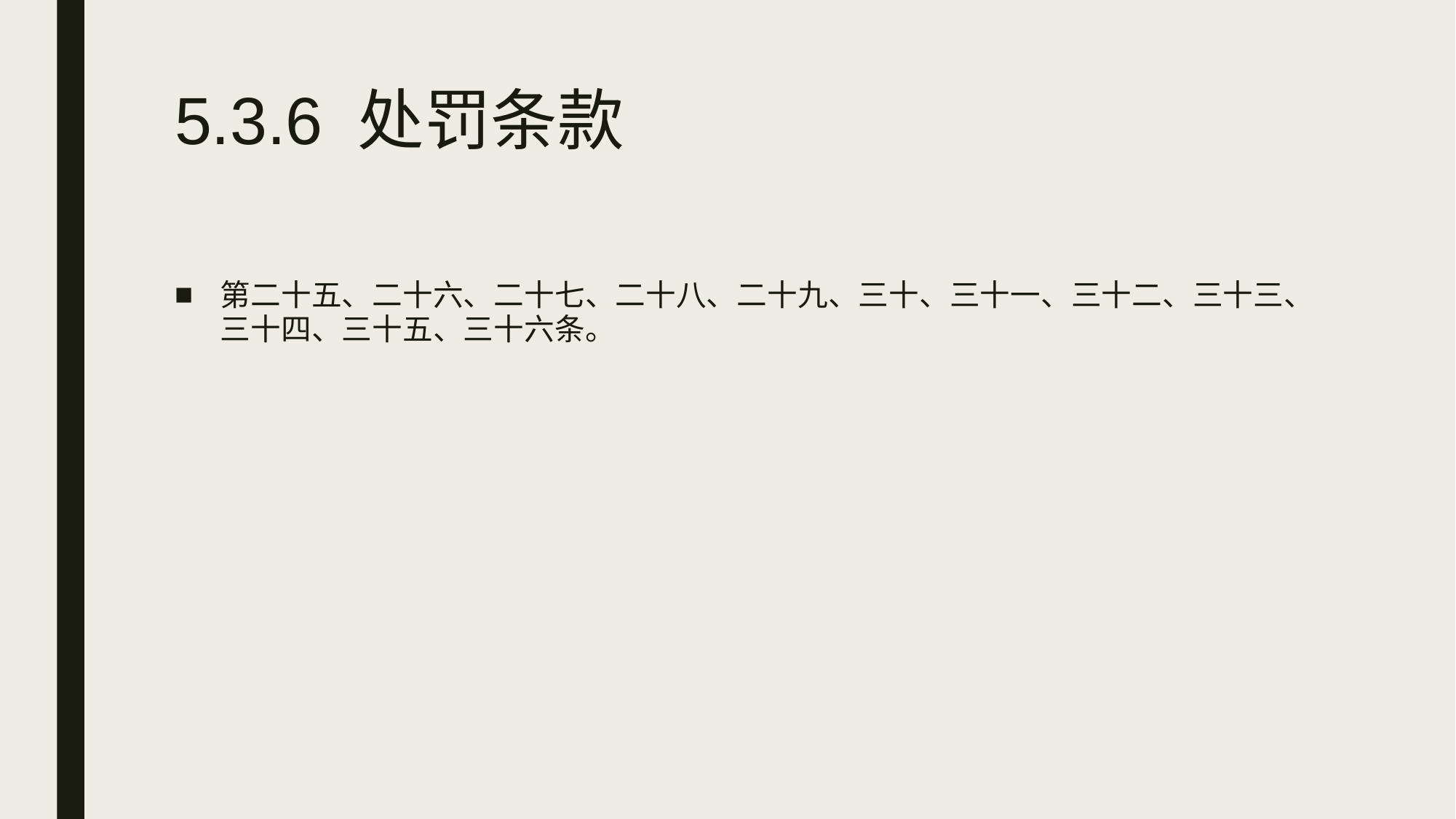

# 5.3.6 处罚条款
第二十五、二十六、二十七、二十八、二十九、三十、三十一、三十二、三十三、三十四、三十五、三十六条。